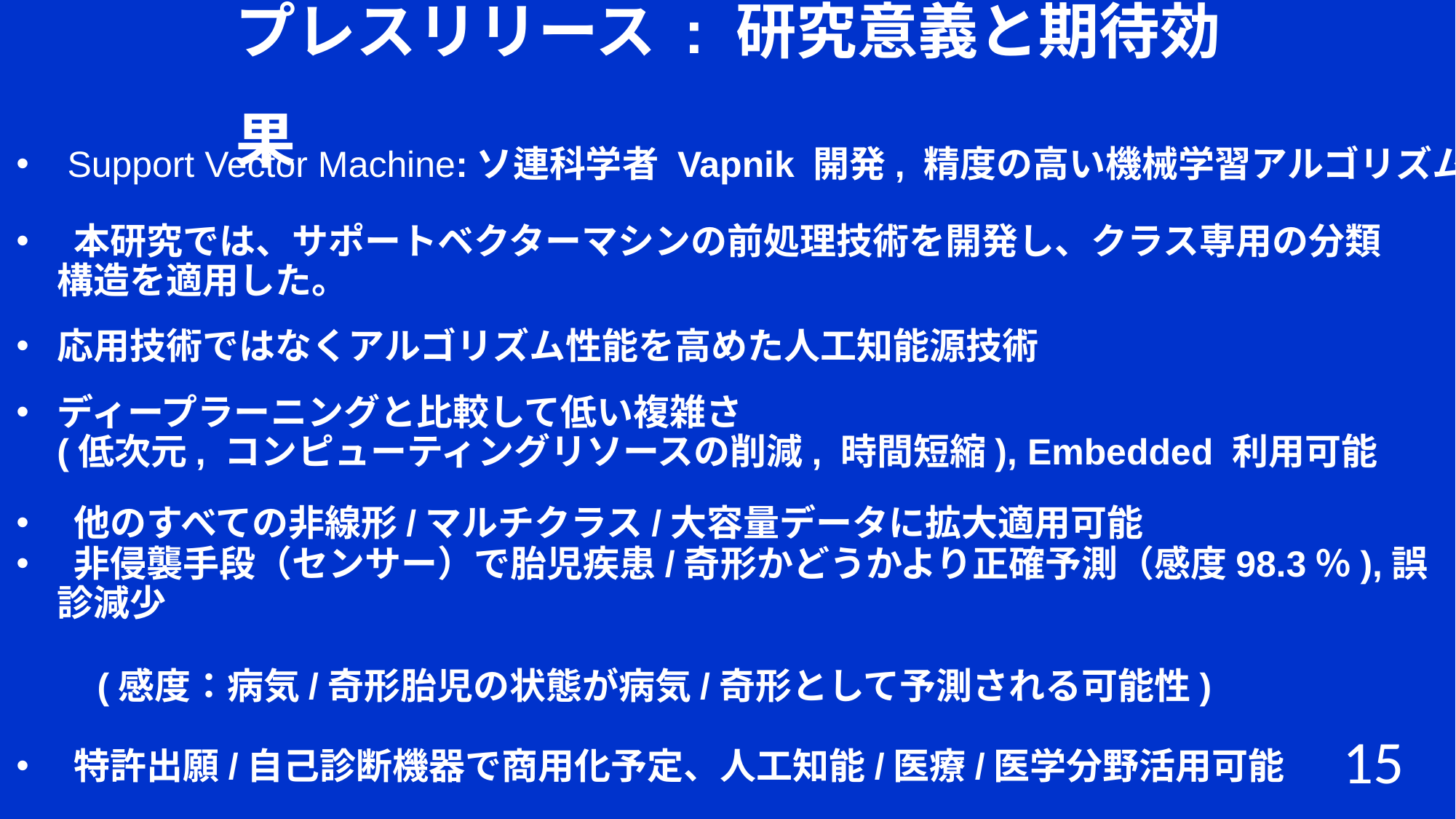

プレスリリース : 研究意義と期待効果
 Support Vector Machine:ソ連科学者 Vapnik 開発, 精度の高い機械学習アルゴリズム
 本研究では、サポートベクターマシンの前処理技術を開発し、クラス専用の分類構造を適用した。

応用技術ではなくアルゴリズム性能を高めた人工知能源技術

ディープラーニングと比較して低い複雑さ
    (低次元, コンピューティングリソースの削減, 時間短縮), Embedded 利用可能
 他のすべての非線形/マルチクラス/大容量データに拡大適用可能
 非侵襲手段（センサー）で胎児疾患/奇形かどうかより正確予測（感度98.3％),誤診減少
(感度：病気/奇形胎児の状態が病気/奇形として予測される可能性)
 特許出願/自己診断機器で商用化予定、人工知能/医療/医学分野活用可能
15